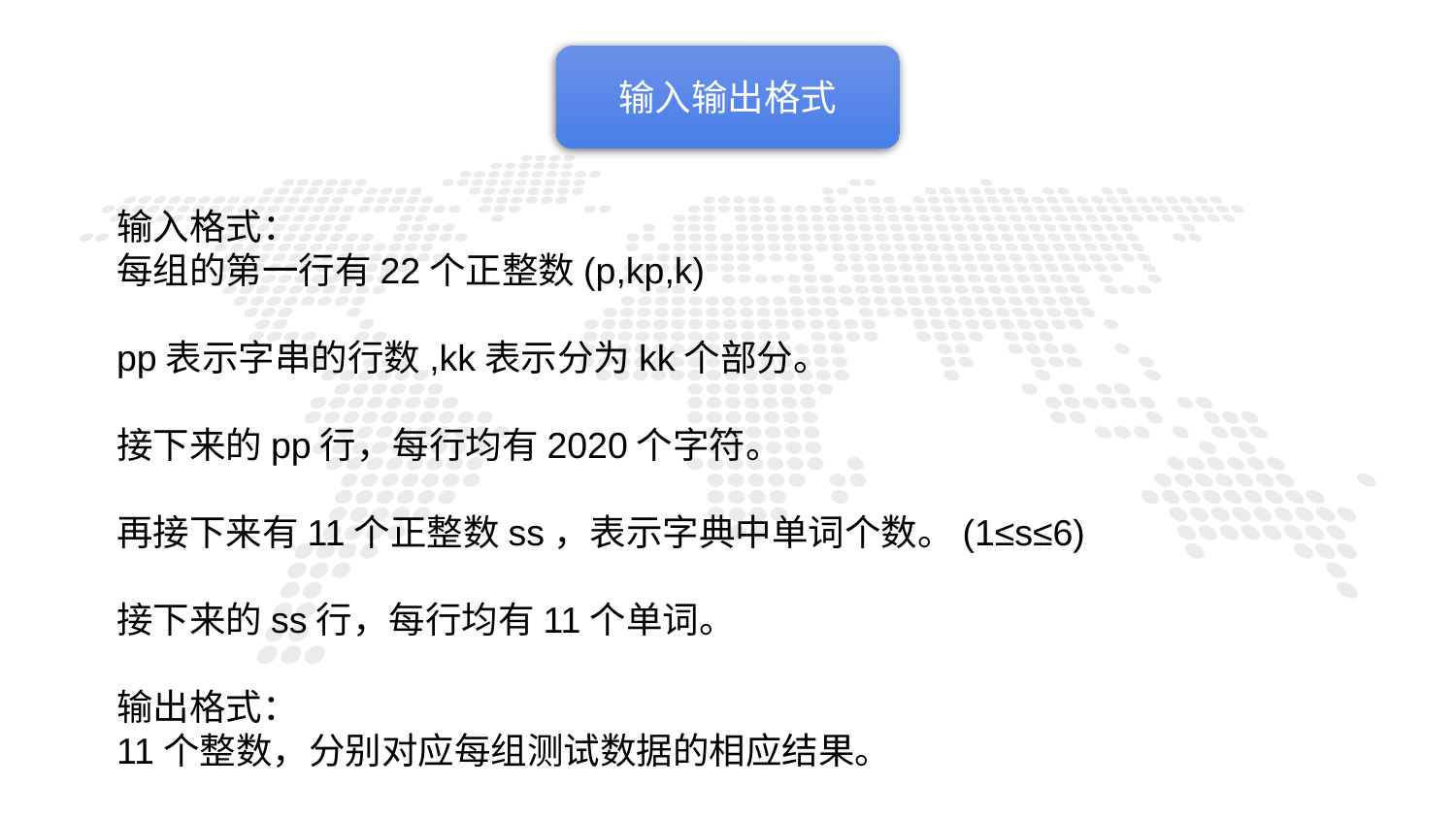

输入输出格式
输入格式：
每组的第一行有22个正整数(p,kp,k)

pp表示字串的行数,kk表示分为kk个部分。

接下来的pp行，每行均有2020个字符。

再接下来有11个正整数ss，表示字典中单词个数。(1≤s≤6)

接下来的ss行，每行均有11个单词。

输出格式：
11个整数，分别对应每组测试数据的相应结果。